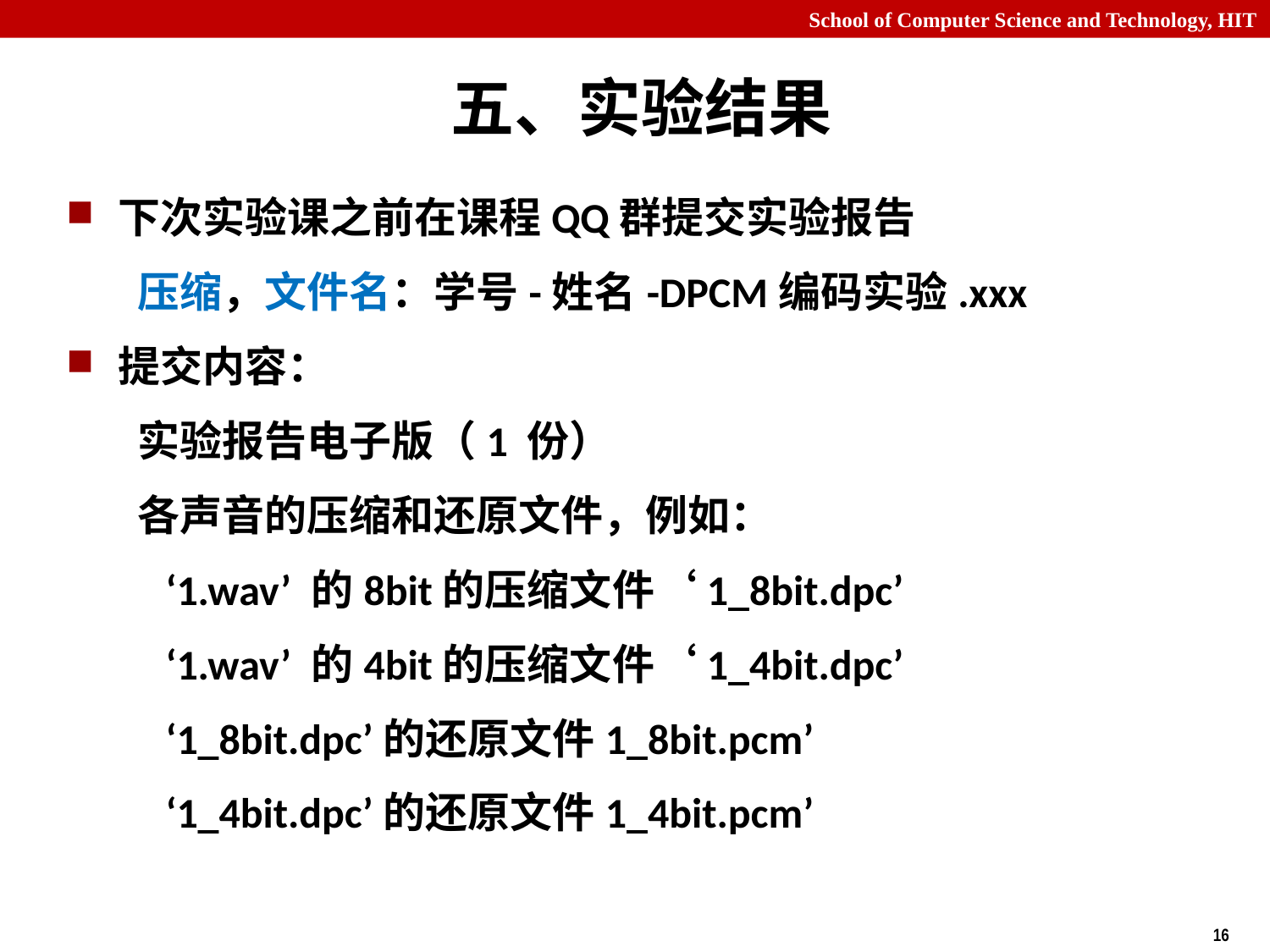

# 五、实验结果
下次实验课之前在课程QQ群提交实验报告
      压缩，文件名：学号-姓名-DPCM编码实验.xxx
提交内容：
      实验报告电子版（1 份）
      各声音的压缩和还原文件，例如：
          ‘1.wav’ 的8bit的压缩文件‘1_8bit.dpc’
          ‘1.wav’ 的4bit的压缩文件‘1_4bit.dpc’
          ‘1_8bit.dpc’的还原文件1_8bit.pcm’
          ‘1_4bit.dpc’的还原文件1_4bit.pcm’